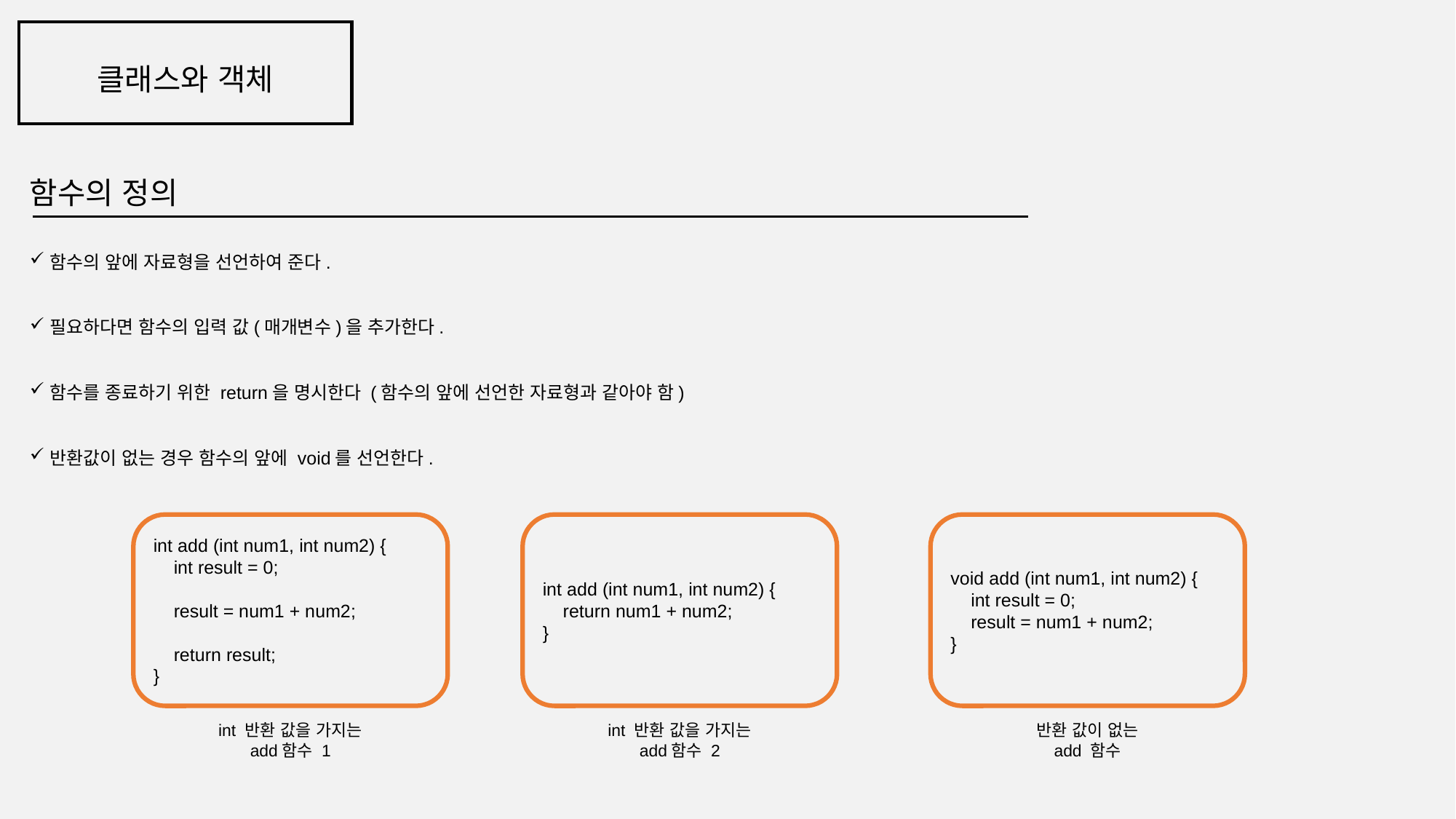

클래스와 객체
함수의 정의
함수의 앞에 자료형을 선언하여 준다.

필요하다면 함수의 입력 값(매개변수)을 추가한다.

함수를 종료하기 위한 return을 명시한다 (함수의 앞에 선언한 자료형과 같아야 함)

반환값이 없는 경우 함수의 앞에 void를 선언한다.
int add (int num1, int num2) {
    int result = 0;

    result = num1 + num2;

    return result;
}
int add (int num1, int num2) {
    return num1 + num2;
}
void add (int num1, int num2) {
    int result = 0;
    result = num1 + num2;
}
int 반환 값을 가지는
add함수 1
int 반환 값을 가지는
add함수 2
반환 값이 없는
add 함수